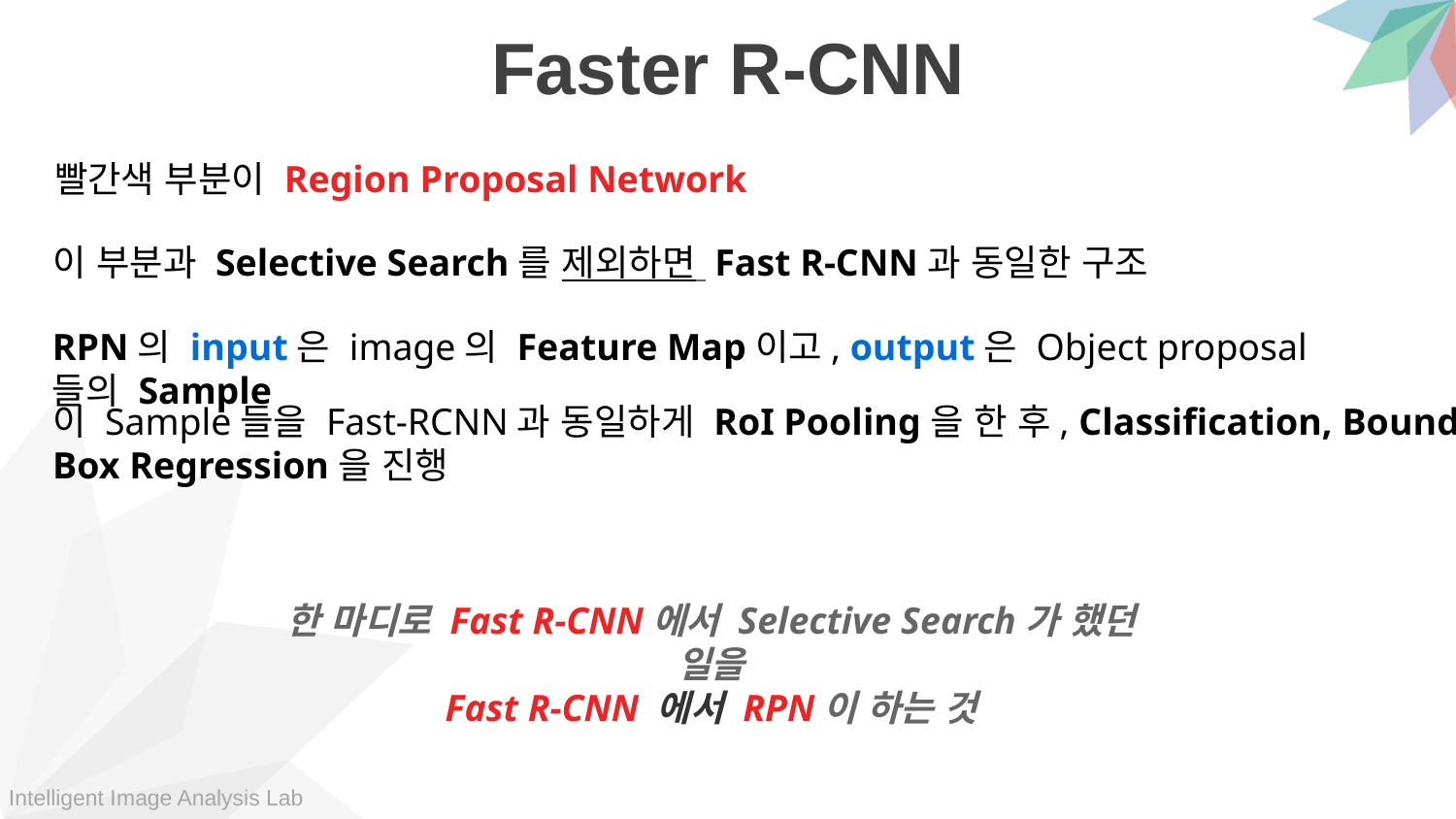

Faster R-CNN
빨간색 부분이 Region Proposal Network
이 부분과 Selective Search를 제외하면 Fast R-CNN과 동일한 구조
RPN의 input은 image의 Feature Map이고, output은 Object proposal들의 Sample
이 Sample들을 Fast-RCNN과 동일하게 RoI Pooling을 한 후, Classification, Bounding Box Regression을 진행
한 마디로 Fast R-CNN에서 Selective Search가 했던 일을
Fast R-CNN 에서 RPN이 하는 것